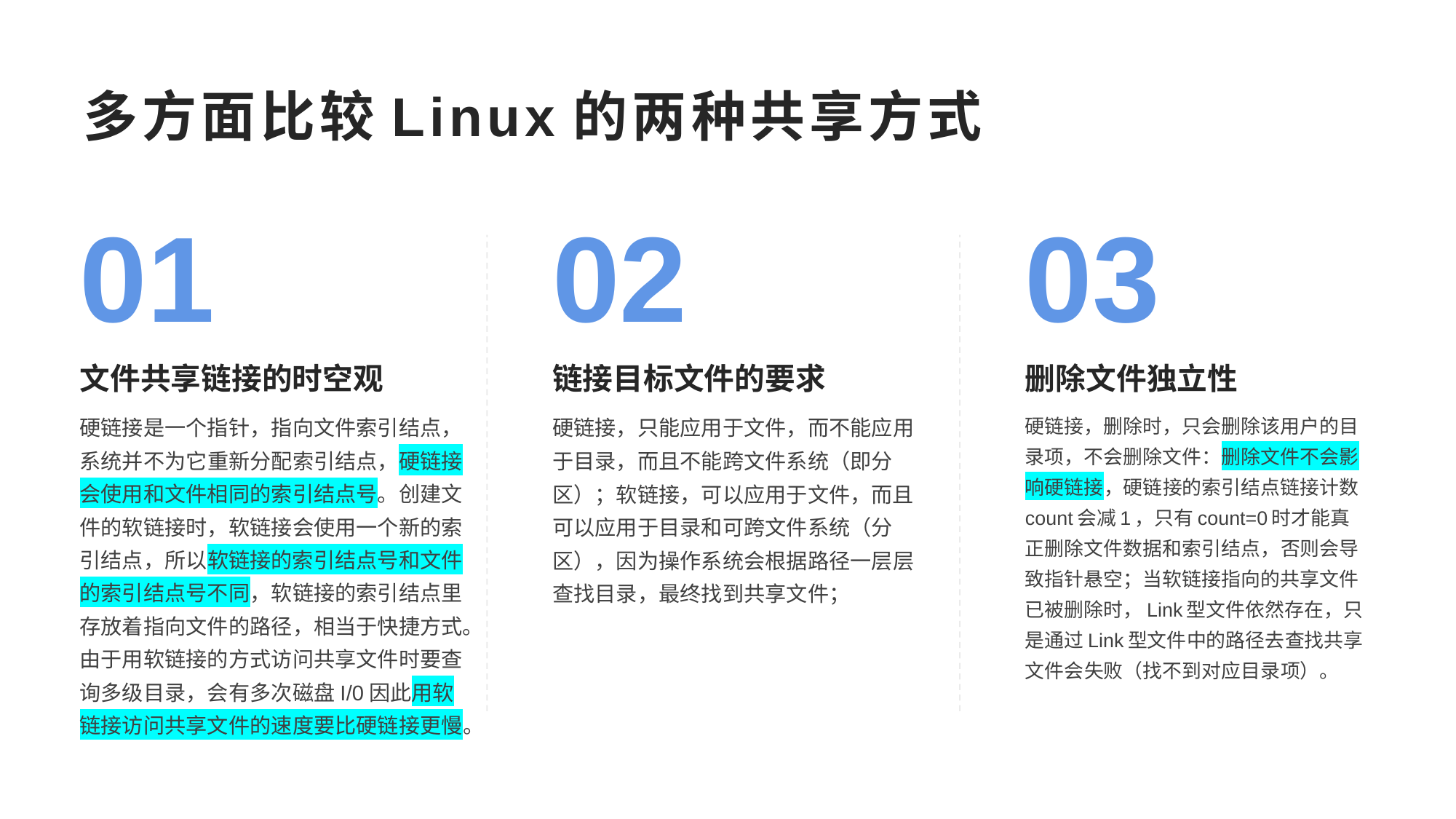

多方面比较Linux的两种共享方式
01
02
03
文件共享链接的时空观
链接目标文件的要求
删除文件独立性
硬链接，删除时，只会删除该用户的目录项，不会删除文件：删除文件不会影响硬链接，硬链接的索引结点链接计数count会减1，只有count=0时才能真正删除文件数据和索引结点，否则会导致指针悬空；当软链接指向的共享文件已被删除时，Link型文件依然存在，只是通过Link型文件中的路径去查找共享文件会失败（找不到对应目录项）。
硬链接是一个指针，指向文件索引结点，系统并不为它重新分配索引结点，硬链接会使用和文件相同的索引结点号。创建文件的软链接时，软链接会使用一个新的索引结点，所以软链接的索引结点号和文件的索引结点号不同，软链接的索引结点里存放着指向文件的路径，相当于快捷方式。由于用软链接的方式访问共享文件时要查询多级目录，会有多次磁盘I/0因此用软链接访问共享文件的速度要比硬链接更慢。
硬链接，只能应用于文件，而不能应用于目录，而且不能跨文件系统（即分区）；软链接，可以应用于文件，而且可以应用于目录和可跨文件系统（分区），因为操作系统会根据路径一层层查找目录，最终找到共享文件；